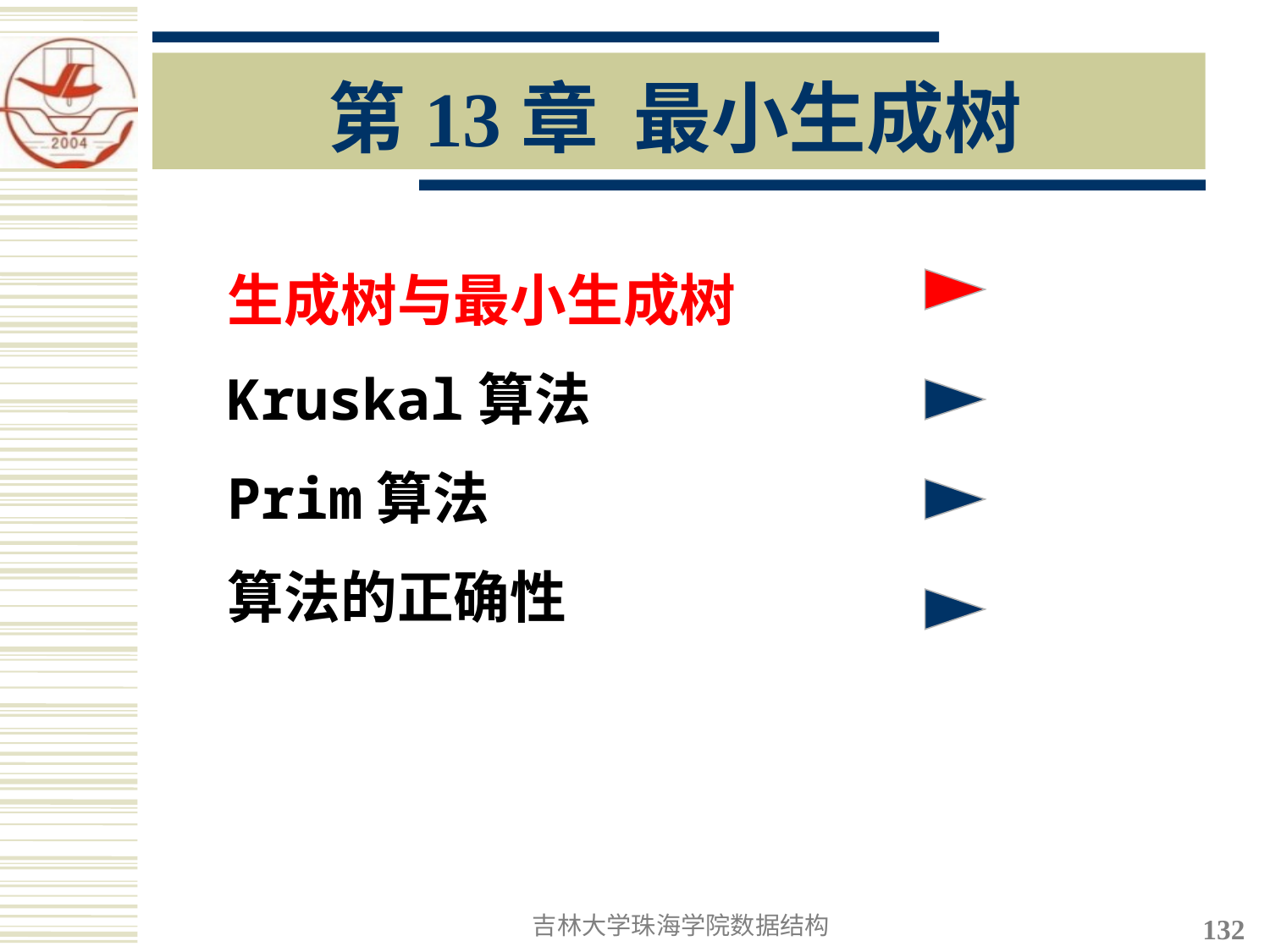

# 第13章  最小生成树
生成树与最小生成树
Kruskal算法
Prim算法
算法的正确性

吉林大学珠海学院数据结构